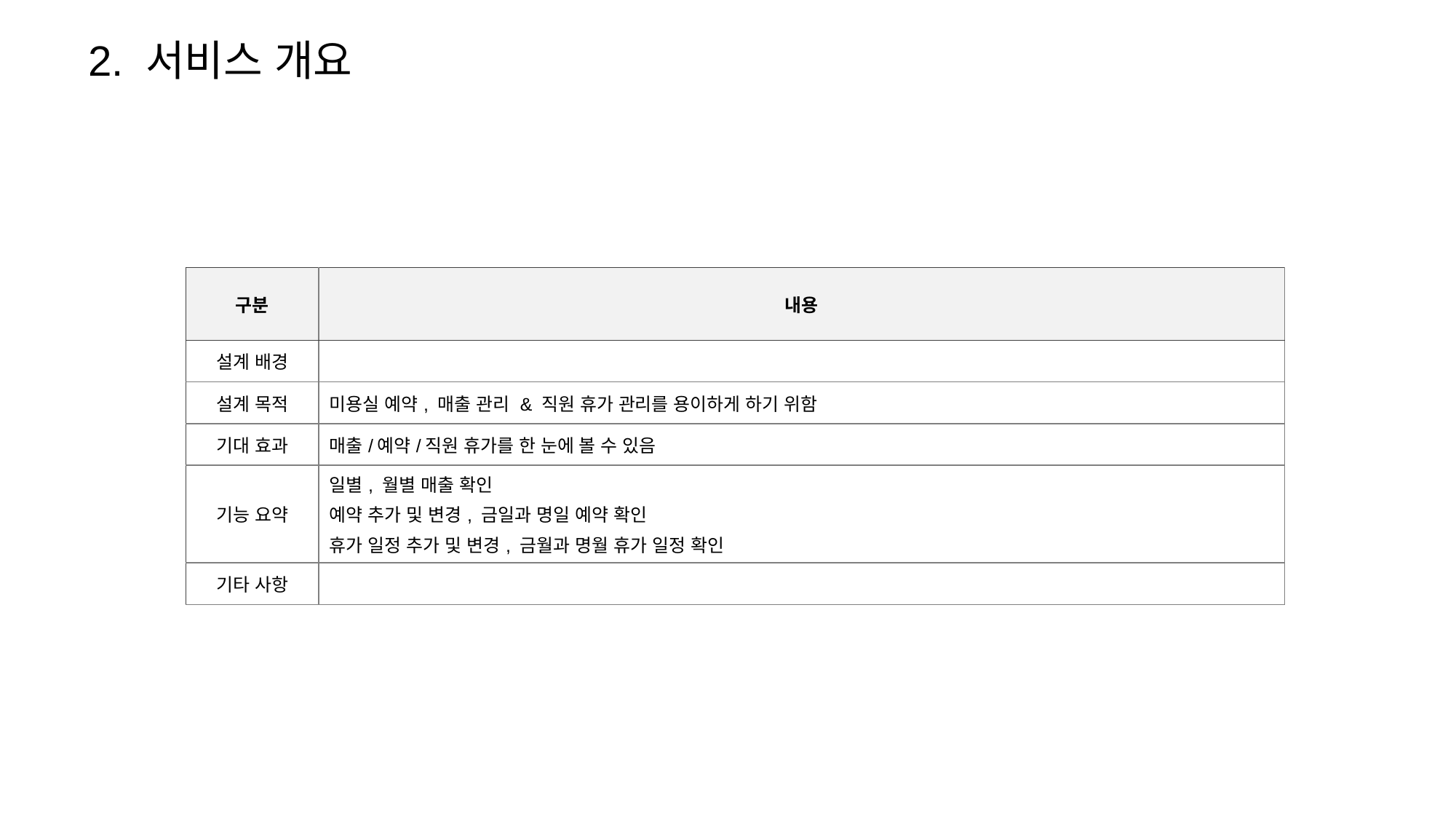

2. 서비스 개요
| 구분 | 내용 |
| --- | --- |
| 설계 배경 |  |
| 설계 목적 | 미용실 예약, 매출 관리 & 직원 휴가 관리를 용이하게 하기 위함 |
| 기대 효과 | 매출/예약/직원 휴가를 한 눈에 볼 수 있음 |
| 기능 요약 | 일별, 월별 매출 확인 예약 추가 및 변경, 금일과 명일 예약 확인 휴가 일정 추가 및 변경, 금월과 명월 휴가 일정 확인 |
| 기타 사항 |  |